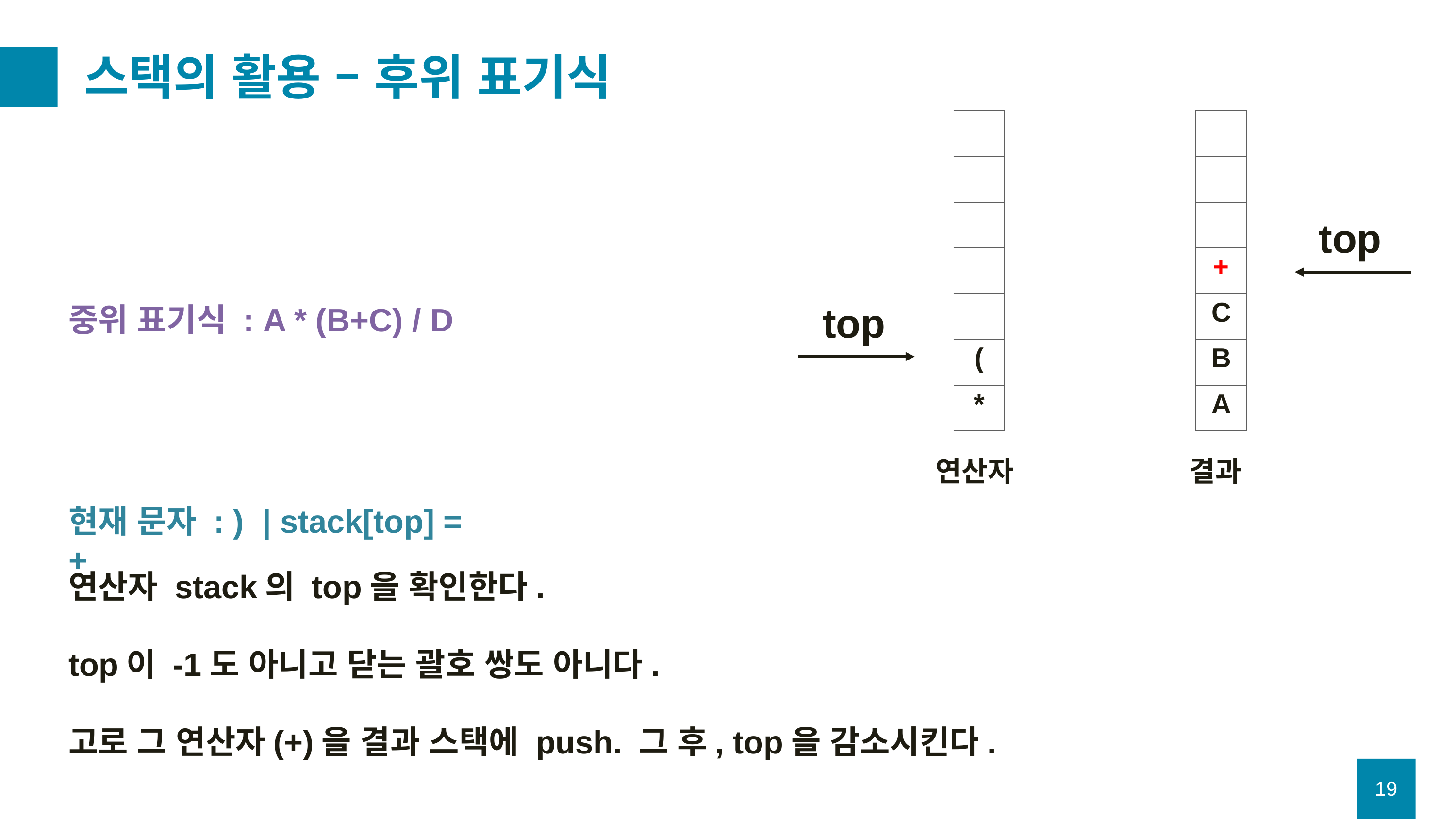

# 스택의 활용 – 후위 표기식
|  |
| --- |
|  |
|  |
|  |
|  |
| ( |
| \* |
|  |
| --- |
|  |
|  |
| + |
| C |
| B |
| A |
top
top
중위 표기식 : A * (B+C) / D
연산자
결과
현재 문자 : )  | stack[top] =  +
연산자 stack의 top을 확인한다.

top이 -1도 아니고 닫는 괄호 쌍도 아니다.

고로 그 연산자(+)을 결과 스택에 push. 그 후, top을 감소시킨다.
19